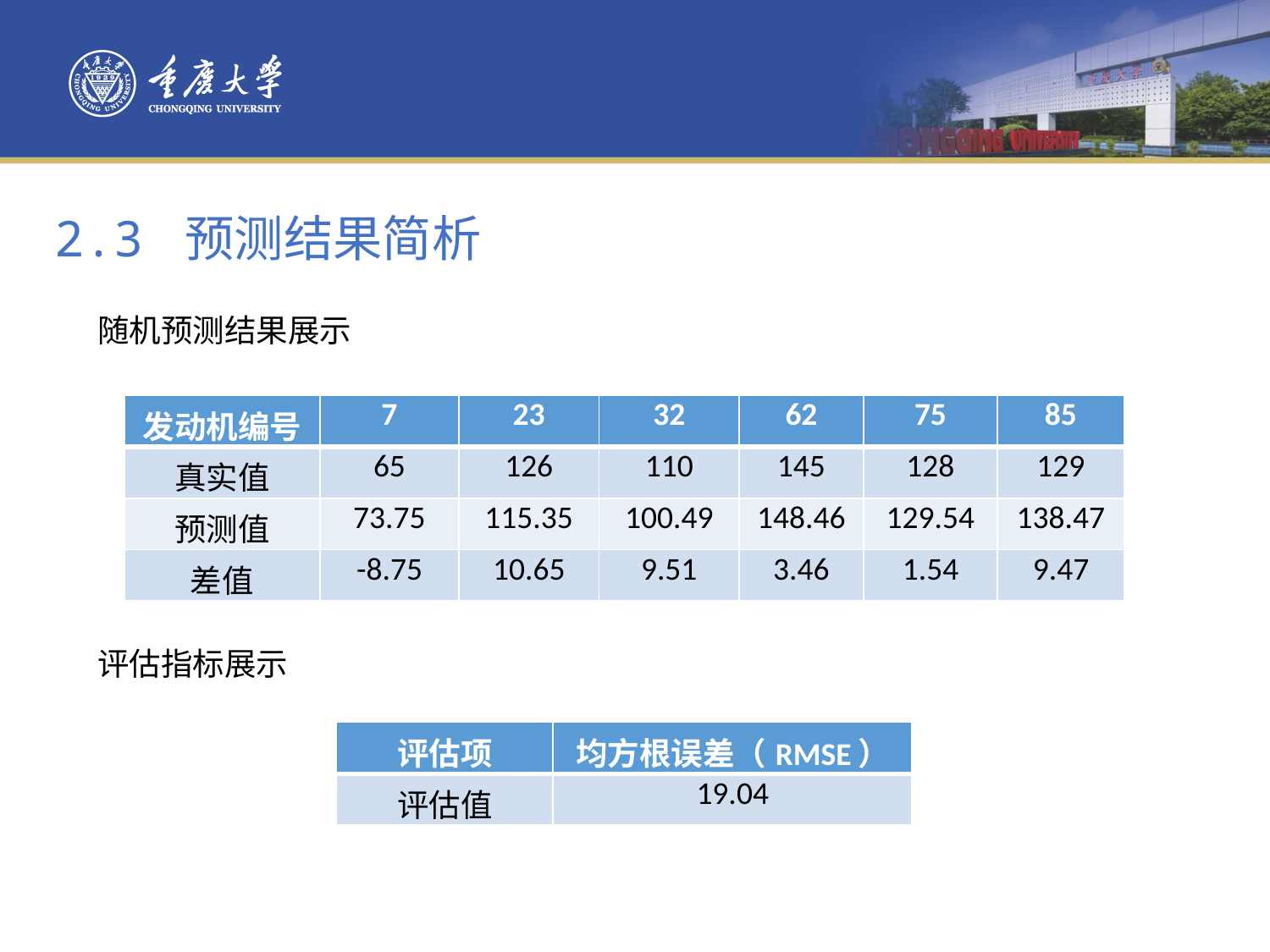

目录
2.3 预测结果简析
随机预测结果展示
| 发动机编号 | 7 | 23 | 32 | 62 | 75 | 85 |
| --- | --- | --- | --- | --- | --- | --- |
| 真实值 | 65 | 126 | 110 | 145 | 128 | 129 |
| 预测值 | 73.75 | 115.35 | 100.49 | 148.46 | 129.54 | 138.47 |
| 差值 | -8.75 | 10.65 | 9.51 | 3.46 | 1.54 | 9.47 |

评估指标展示
| 评估项 | 均方根误差（RMSE） |
| --- | --- |
| 评估值 | 19.04 |